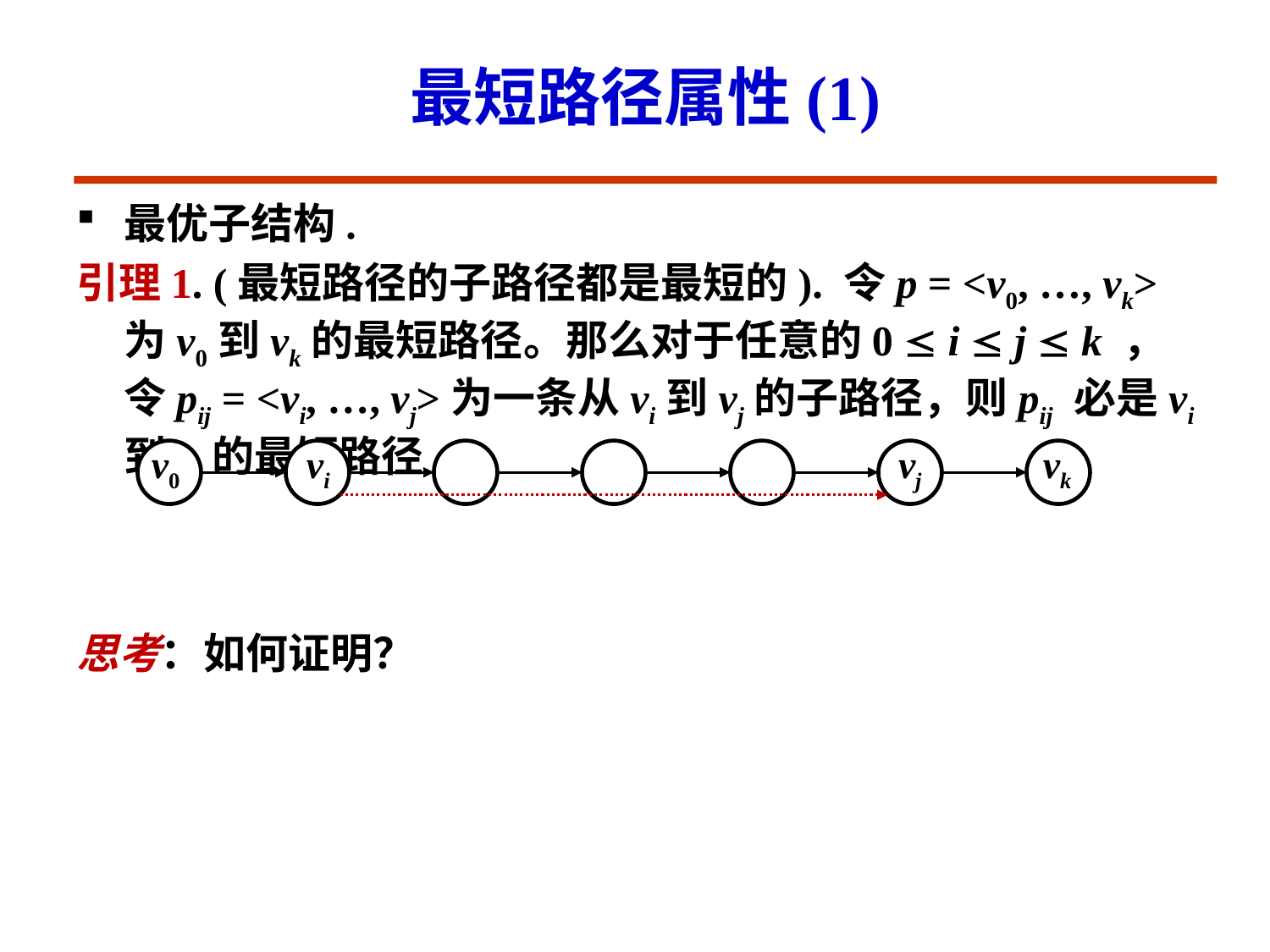

# 最短路径属性(1)
最优子结构.
引理1. (最短路径的子路径都是最短的). 令p = <v0, …, vk>为v0到vk的最短路径。那么对于任意的0 ≤ i ≤ j ≤ k ，令pij = <vi, …, vj>为一条从vi到vj的子路径，则pij 必是vi到vj的最短路径

思考：如何证明？
v0
vi
vj
vk